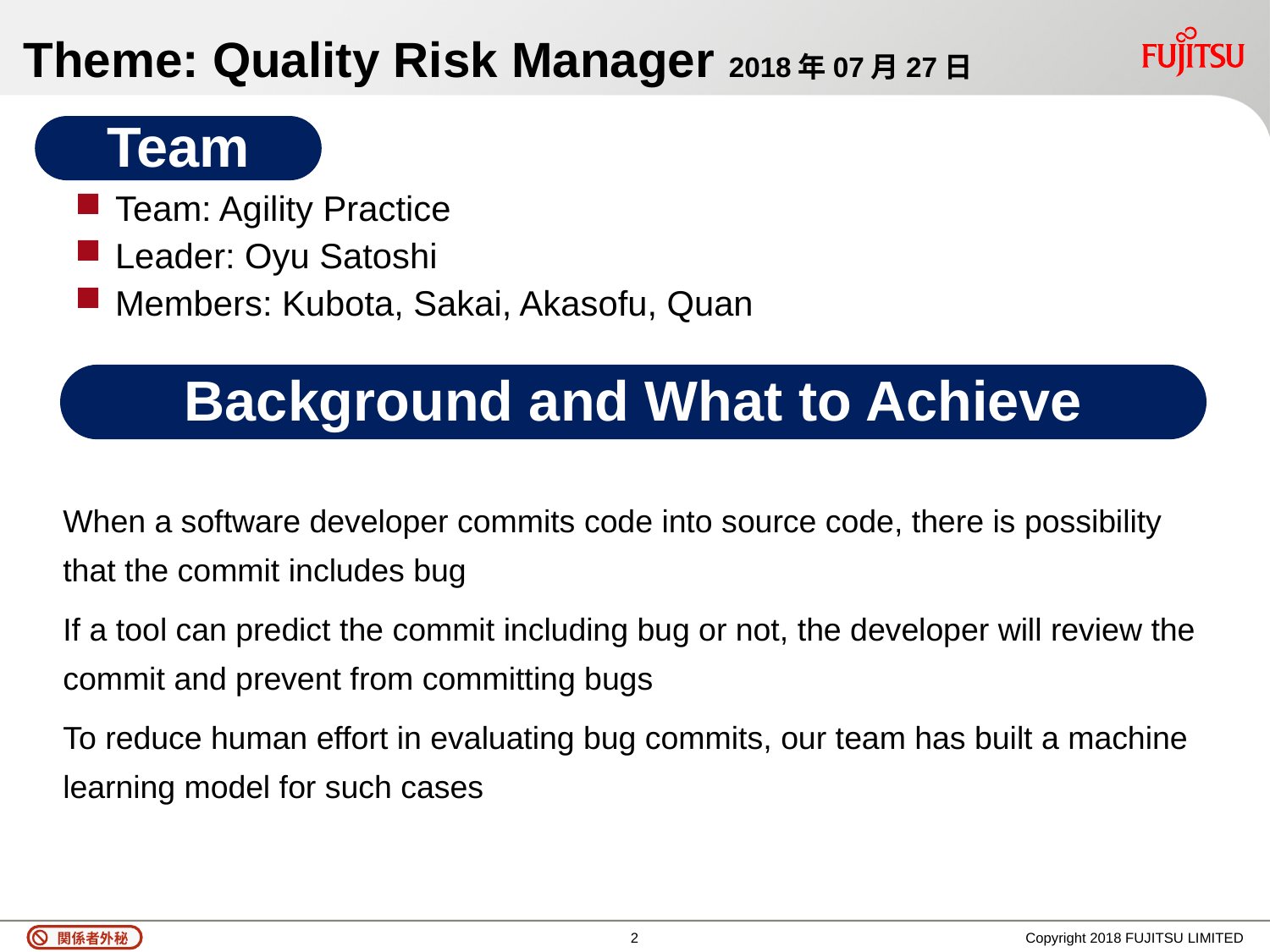

# Theme: Quality Risk Manager 2018年07月27日
Team
Team: Agility Practice
Leader: Oyu Satoshi
Members: Kubota, Sakai, Akasofu, Quan
Background and What to Achieve
When a software developer commits code into source code, there is possibility that the commit includes bug
If a tool can predict the commit including bug or not, the developer will review the commit and prevent from committing bugs
To reduce human effort in evaluating bug commits, our team has built a machine learning model for such cases
2
Copyright 2018 FUJITSU LIMITED